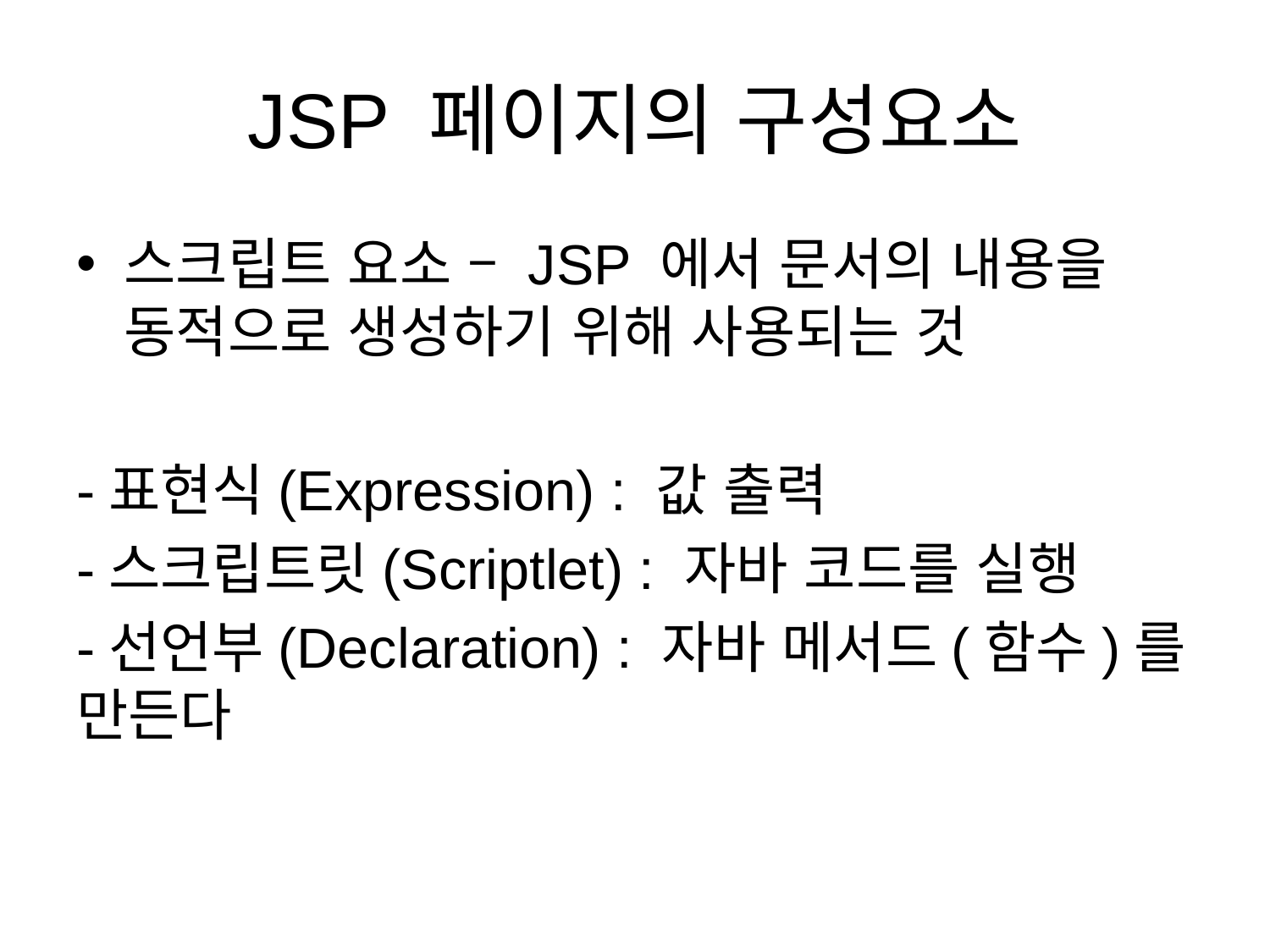

# JSP 페이지의 구성요소
스크립트 요소 – JSP 에서 문서의 내용을 동적으로 생성하기 위해 사용되는 것

-표현식(Expression) : 값 출력
-스크립트릿(Scriptlet) : 자바 코드를 실행
-선언부(Declaration) : 자바 메서드(함수)를 만든다